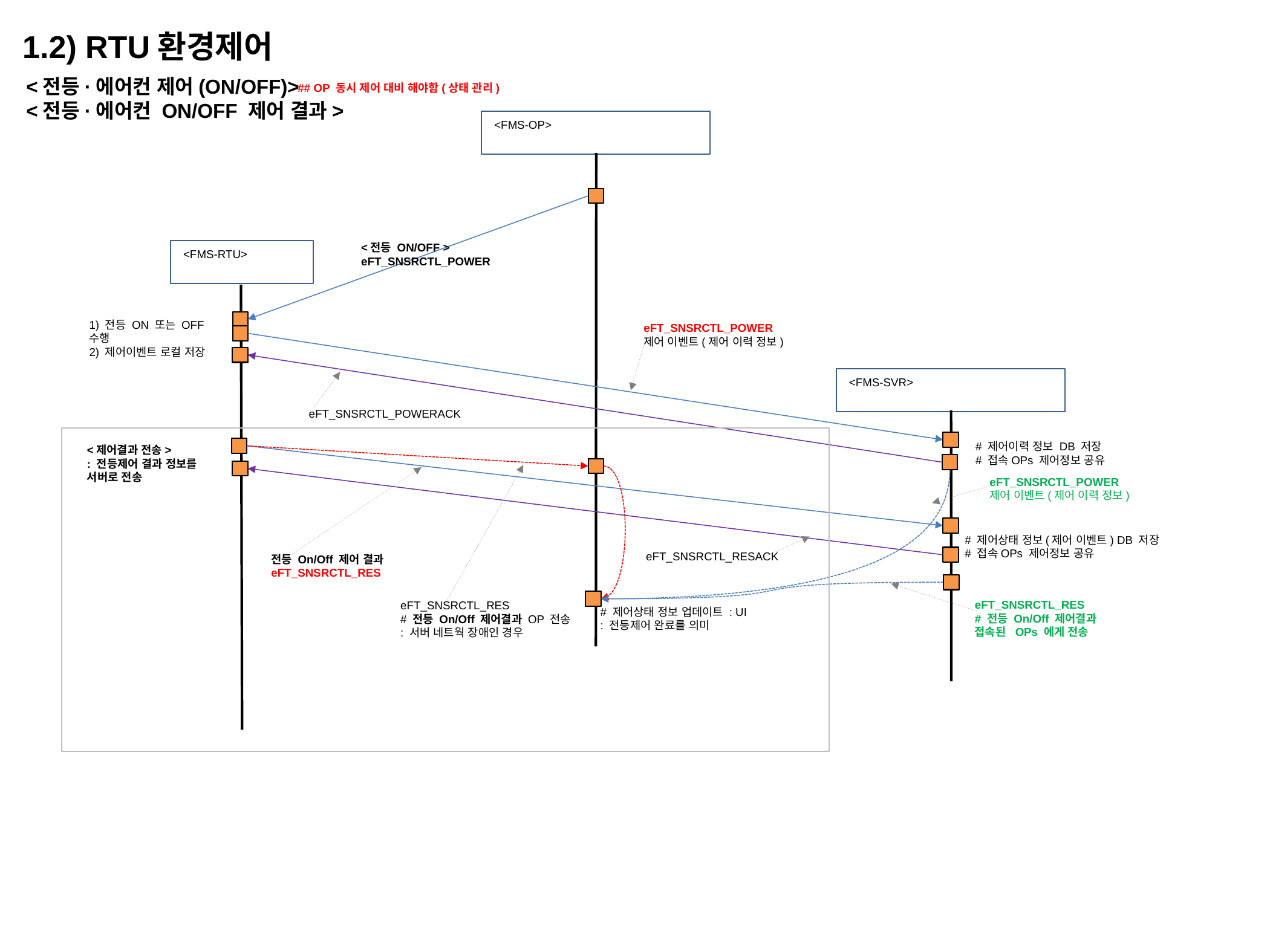

1.2) RTU환경제어
<전등·에어컨 제어(ON/OFF)>
<전등·에어컨 ON/OFF 제어 결과>

## OP 동시 제어 대비 해야함(상태 관리)
<FMS-OP>

<전등 ON/OFF >
eFT_SNSRCTL_POWER
<FMS-RTU>
1) 전등 ON 또는 OFF 수행
2) 제어이벤트 로컬 저장

eFT_SNSRCTL_POWER
제어 이벤트(제어 이력 정보)

<FMS-SVR>
eFT_SNSRCTL_POWERACK

# 제어이력 정보 DB 저장
# 접속OPs 제어정보 공유
<제어결과 전송>
: 전등제어 결과 정보를
서버로 전송

eFT_SNSRCTL_POWER
제어 이벤트(제어 이력 정보)

# 제어상태 정보(제어 이벤트) DB 저장
# 접속OPs 제어정보 공유

전등 On/Off 제어 결과
eFT_SNSRCTL_RES
eFT_SNSRCTL_RESACK

eFT_SNSRCTL_RES
# 전등 On/Off 제어결과
접속된  OPs 에게 전송
eFT_SNSRCTL_RES
# 전등 On/Off 제어결과 OP 전송
: 서버 네트웍 장애인 경우
# 제어상태 정보 업데이트 : UI
: 전등제어 완료를 의미